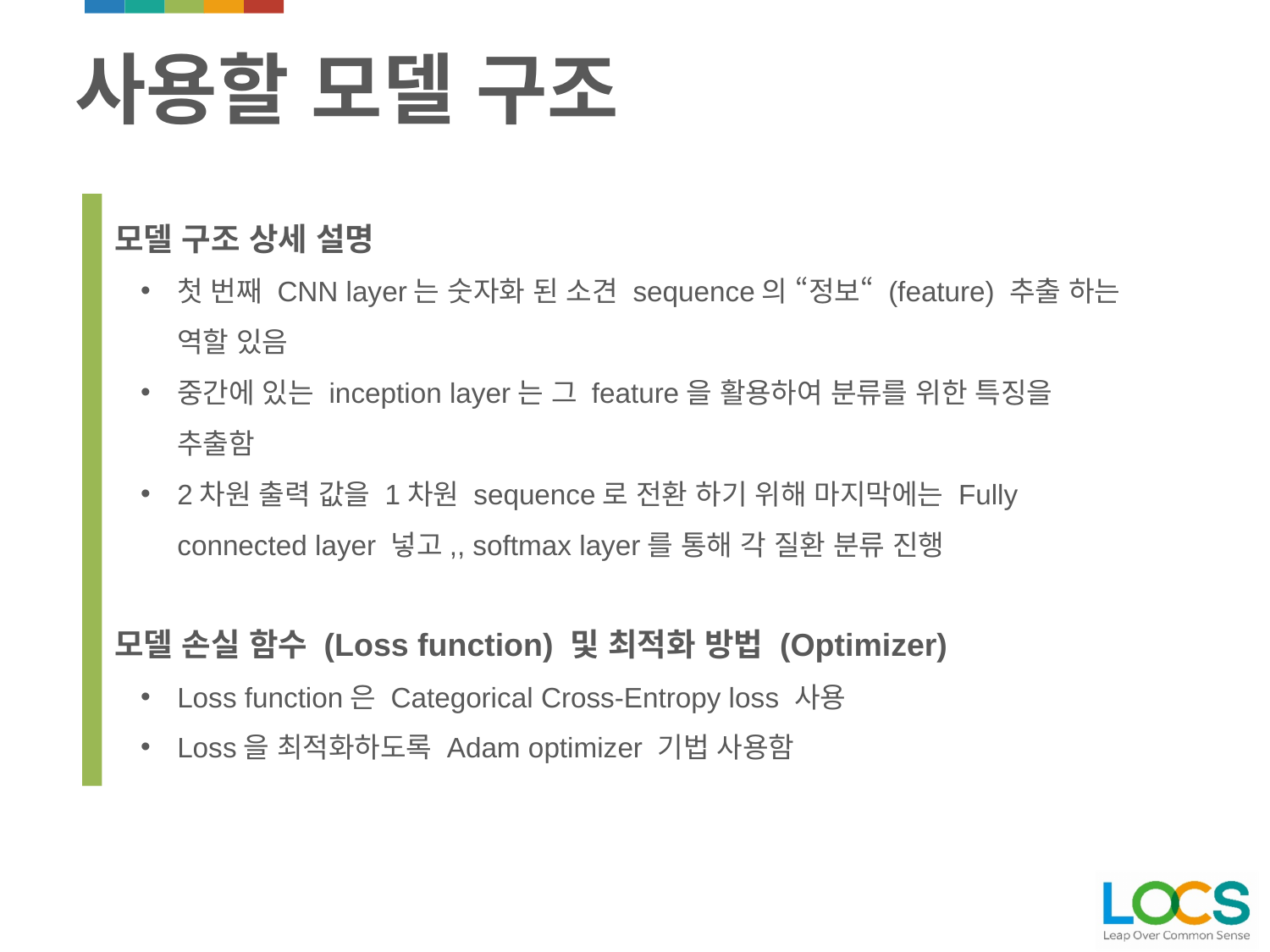

# 사용할 모델 구조

모델 구조 상세 설명
첫 번째 CNN layer는 숫자화 된 소견 sequence의 “정보“ (feature) 추출 하는 역할 있음
중간에 있는 inception layer는 그 feature을 활용하여 분류를 위한 특징을 추출함
2차원 출력 값을 1차원 sequence로 전환 하기 위해 마지막에는 Fully connected layer 넣고,, softmax layer를 통해 각 질환 분류 진행

모델 손실 함수 (Loss function) 및 최적화 방법 (Optimizer)
Loss function은 Categorical Cross-Entropy loss 사용
Loss을 최적화하도록 Adam optimizer 기법 사용함